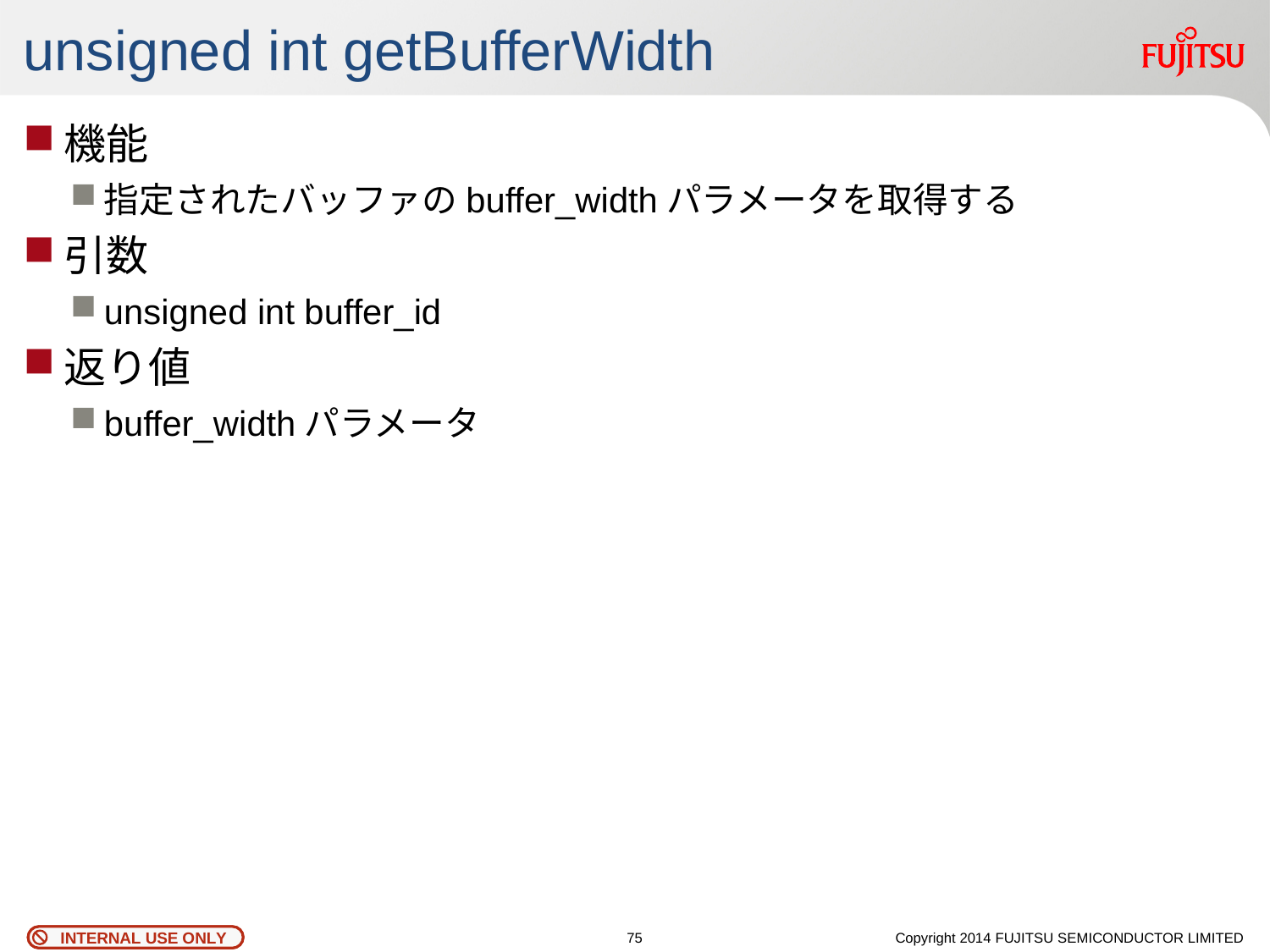

# unsigned int getBufferWidth
機能
指定されたバッファのbuffer_widthパラメータを取得する
引数
unsigned int buffer_id
返り値
buffer_widthパラメータ

75
Copyright 2014 FUJITSU SEMICONDUCTOR LIMITED